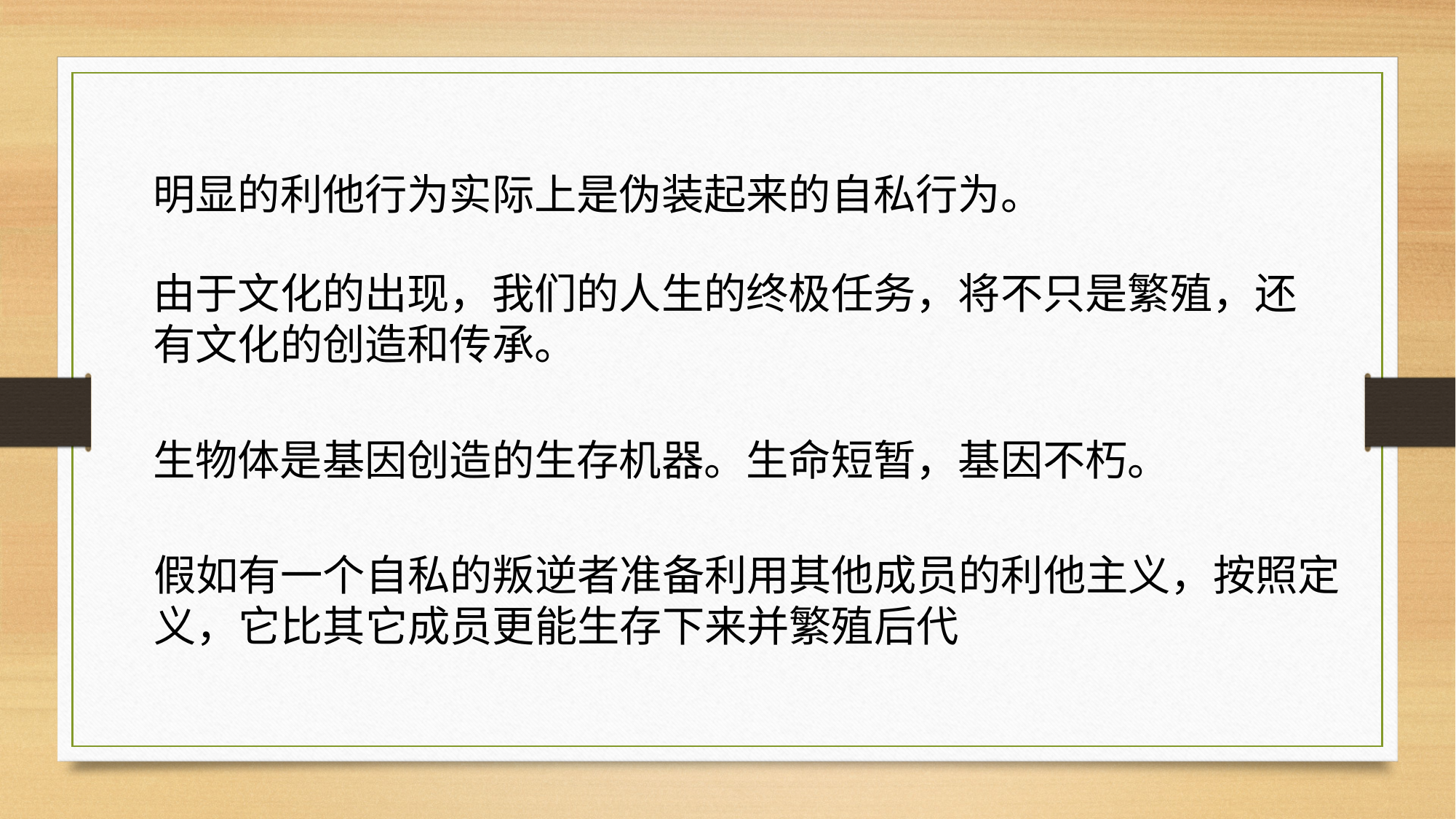

明显的利他行为实际上是伪装起来的自私行为。
由于文化的出现，我们的人生的终极任务，将不只是繁殖，还有文化的创造和传承。
生物体是基因创造的生存机器。生命短暂，基因不朽。
假如有一个自私的叛逆者准备利用其他成员的利他主义，按照定义，它比其它成员更能生存下来并繁殖后代